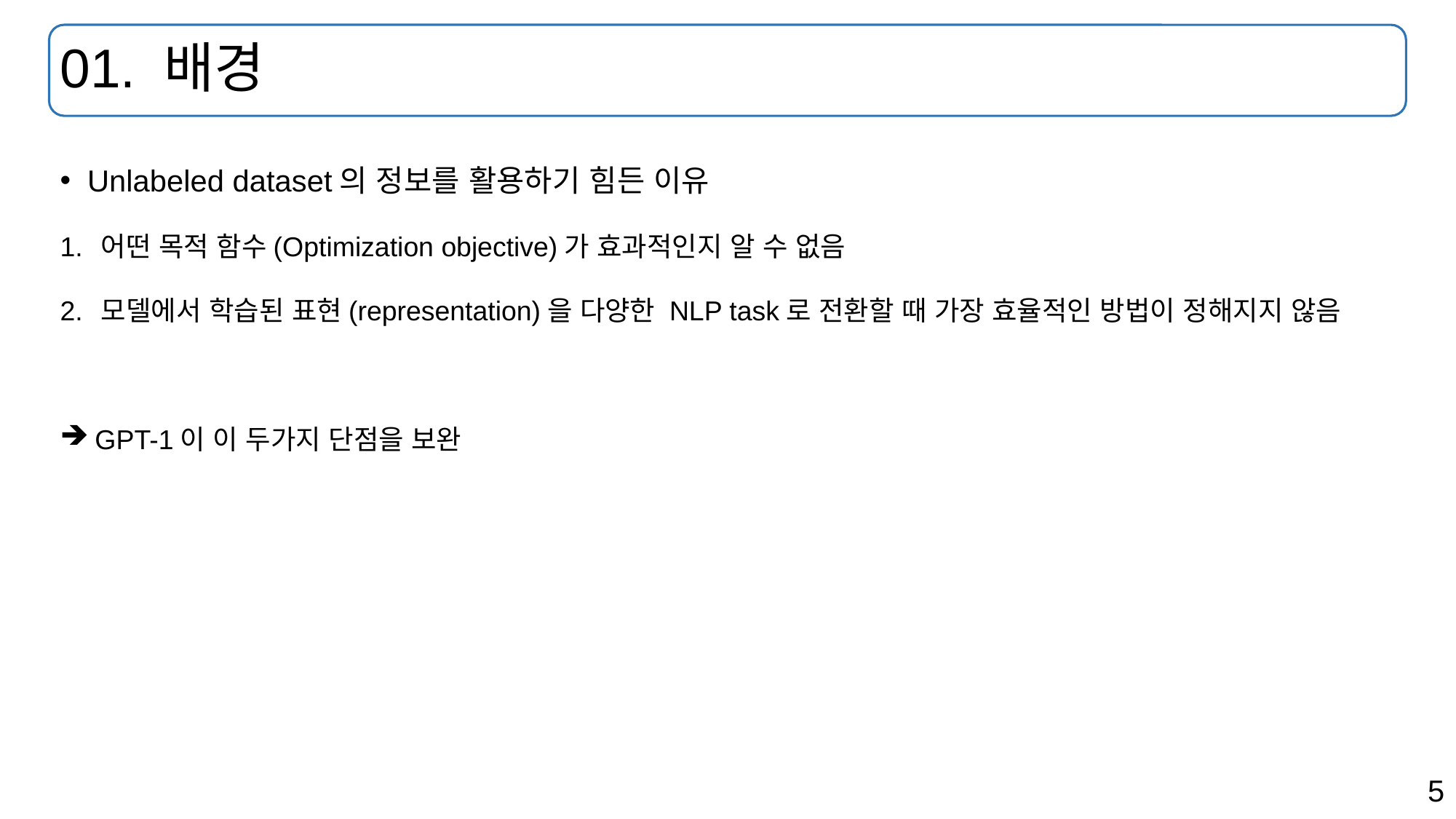

# 01. 배경
Unlabeled dataset의 정보를 활용하기 힘든 이유
어떤 목적 함수(Optimization objective)가 효과적인지 알 수 없음
모델에서 학습된 표현(representation)을 다양한 NLP task로 전환할 때 가장 효율적인 방법이 정해지지 않음

 GPT-1이 이 두가지 단점을 보완